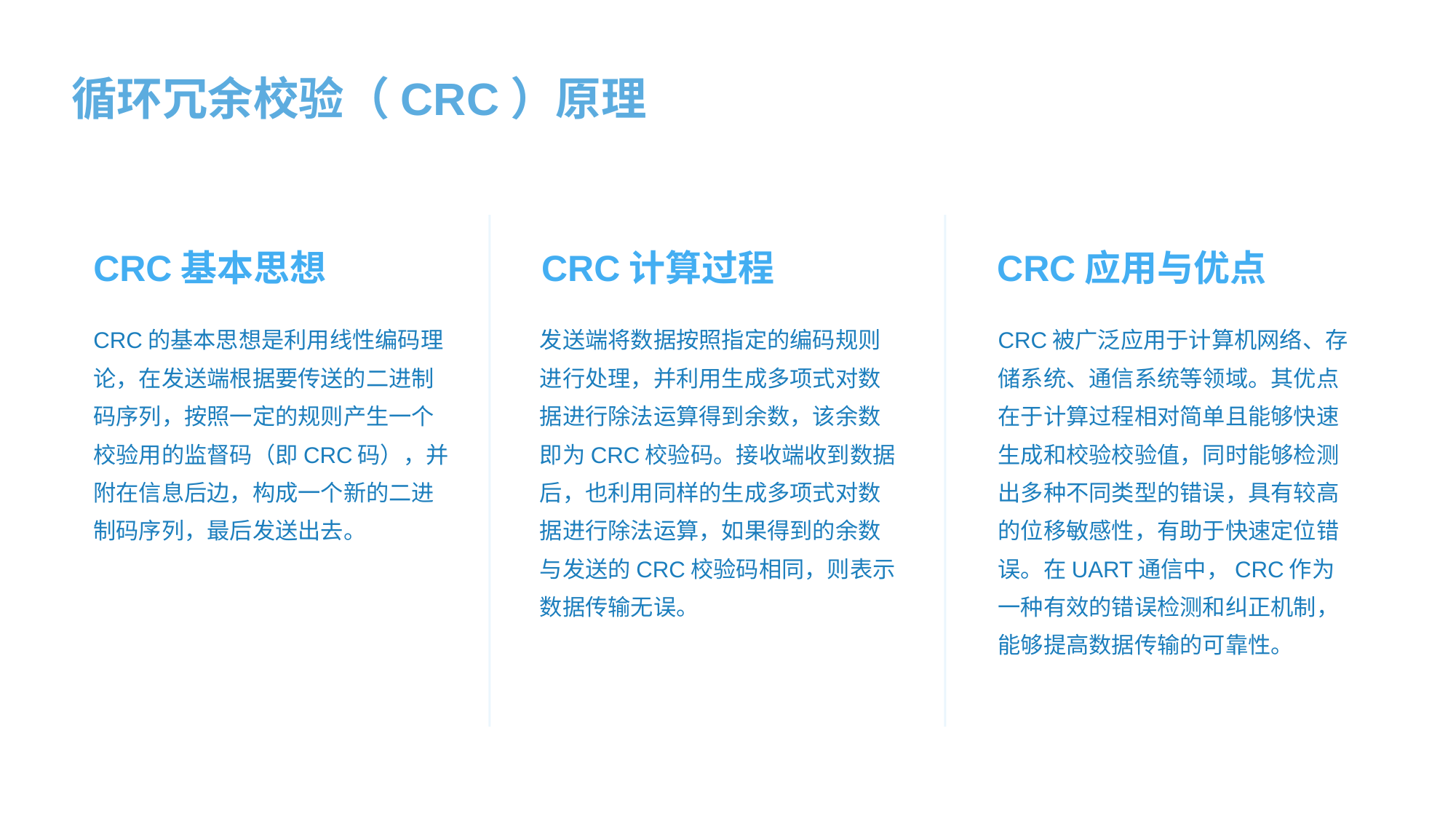

循环冗余校验（CRC）原理
CRC基本思想
CRC计算过程
CRC应用与优点

CRC的基本思想是利用线性编码理论，在发送端根据要传送的二进制码序列，按照一定的规则产生一个校验用的监督码（即CRC码），并附在信息后边，构成一个新的二进制码序列，最后发送出去。
发送端将数据按照指定的编码规则进行处理，并利用生成多项式对数据进行除法运算得到余数，该余数即为CRC校验码。接收端收到数据后，也利用同样的生成多项式对数据进行除法运算，如果得到的余数与发送的CRC校验码相同，则表示数据传输无误。
CRC被广泛应用于计算机网络、存储系统、通信系统等领域。其优点在于计算过程相对简单且能够快速生成和校验校验值，同时能够检测出多种不同类型的错误，具有较高的位移敏感性，有助于快速定位错误。在UART通信中，CRC作为一种有效的错误检测和纠正机制，能够提高数据传输的可靠性。